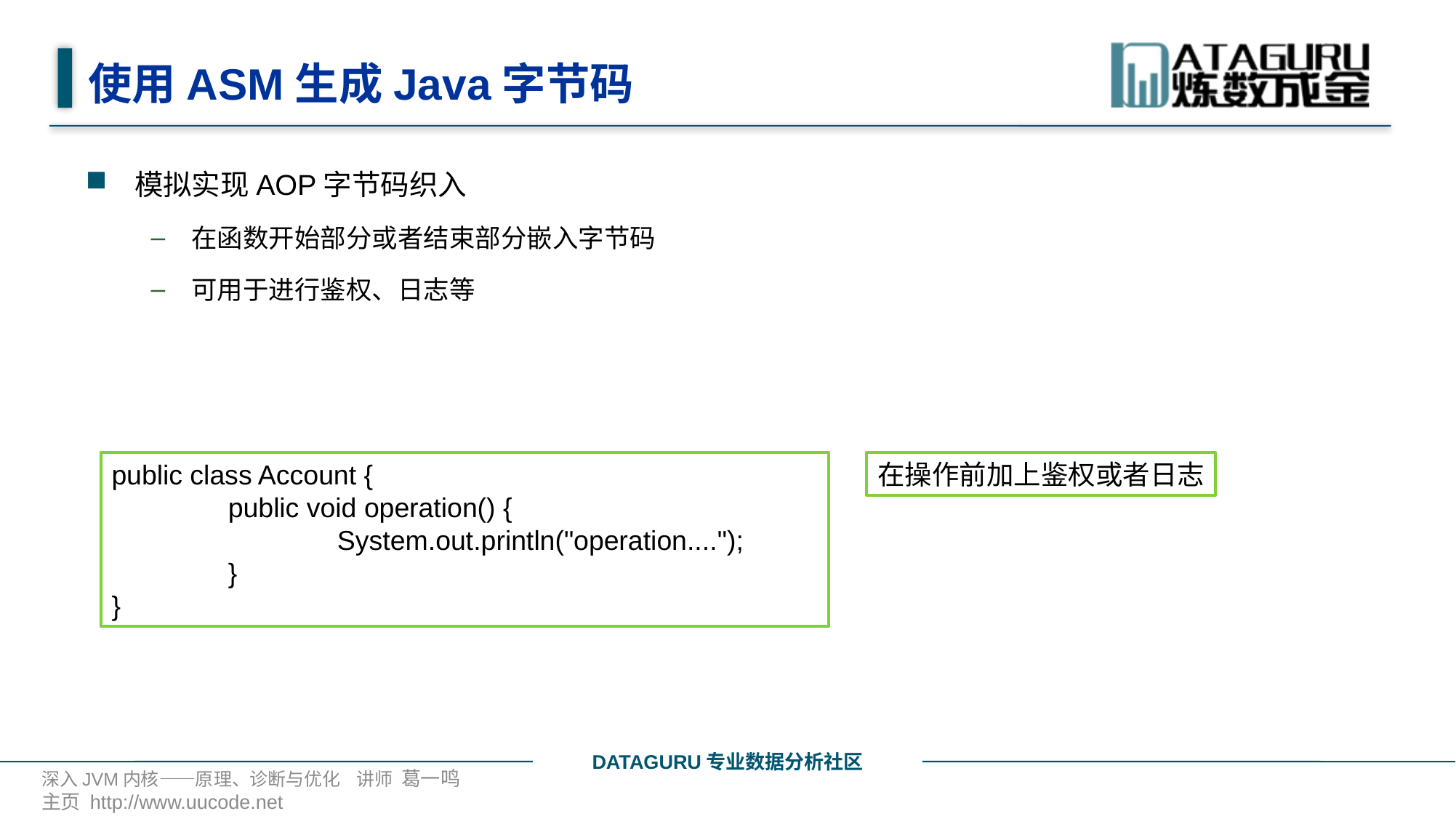

# 使用ASM生成Java字节码
模拟实现AOP字节码织入
在函数开始部分或者结束部分嵌入字节码
可用于进行鉴权、日志等
public class Account {
	 public void operation() {
		 System.out.println("operation....");
	 }
}
在操作前加上鉴权或者日志